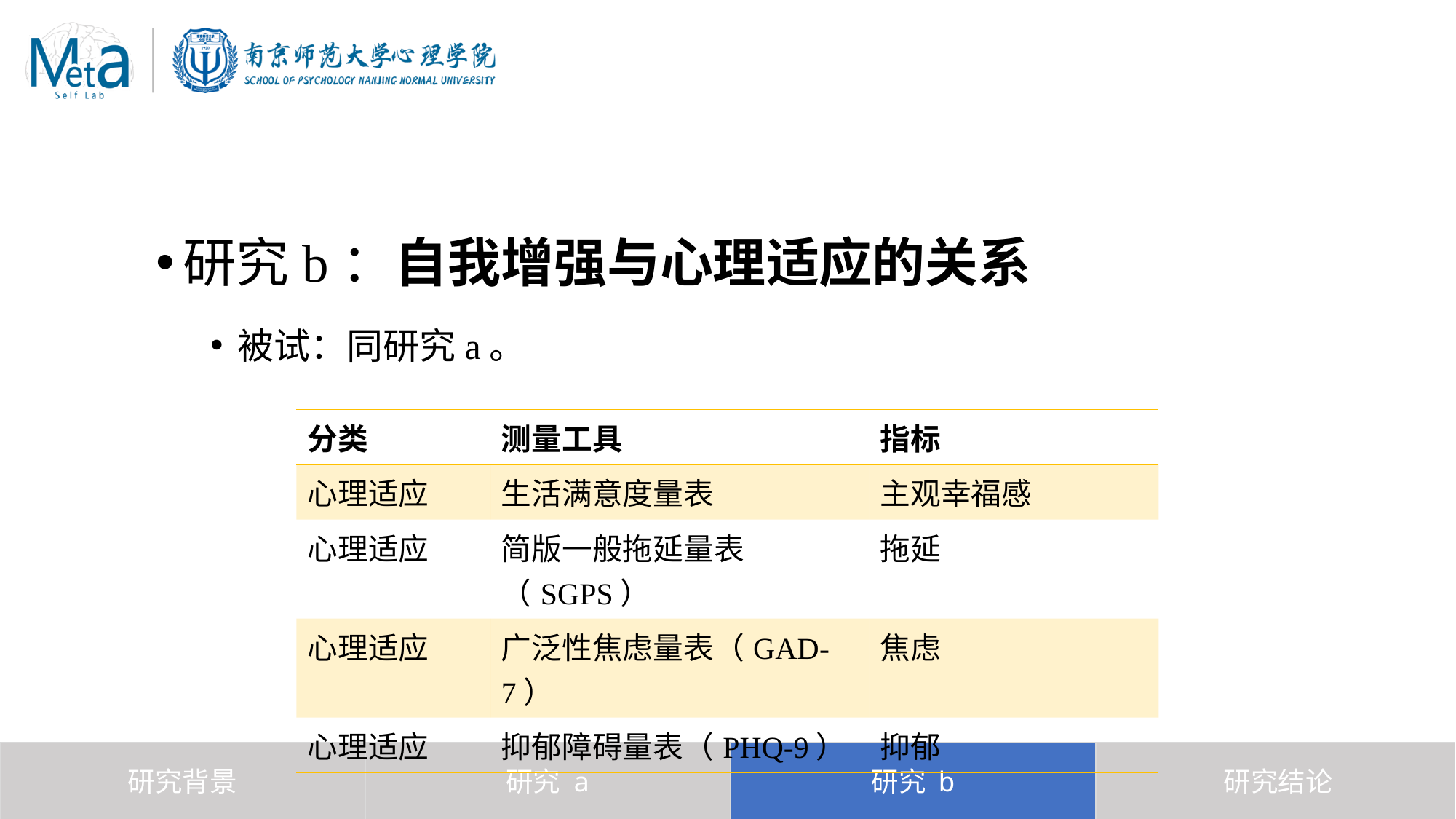

研究b：自我增强与心理适应的关系
被试：同研究a。

| 分类 | 测量工具 | 指标 |
| --- | --- | --- |
| 心理适应 | 生活满意度量表 | 主观幸福感 |
| 心理适应 | 简版一般拖延量表（SGPS） | 拖延 |
| 心理适应 | 广泛性焦虑量表（GAD-7） | 焦虑 |
| 心理适应 | 抑郁障碍量表（PHQ-9） | 抑郁 |
研究背景
研究 a
研究 b
研究结论